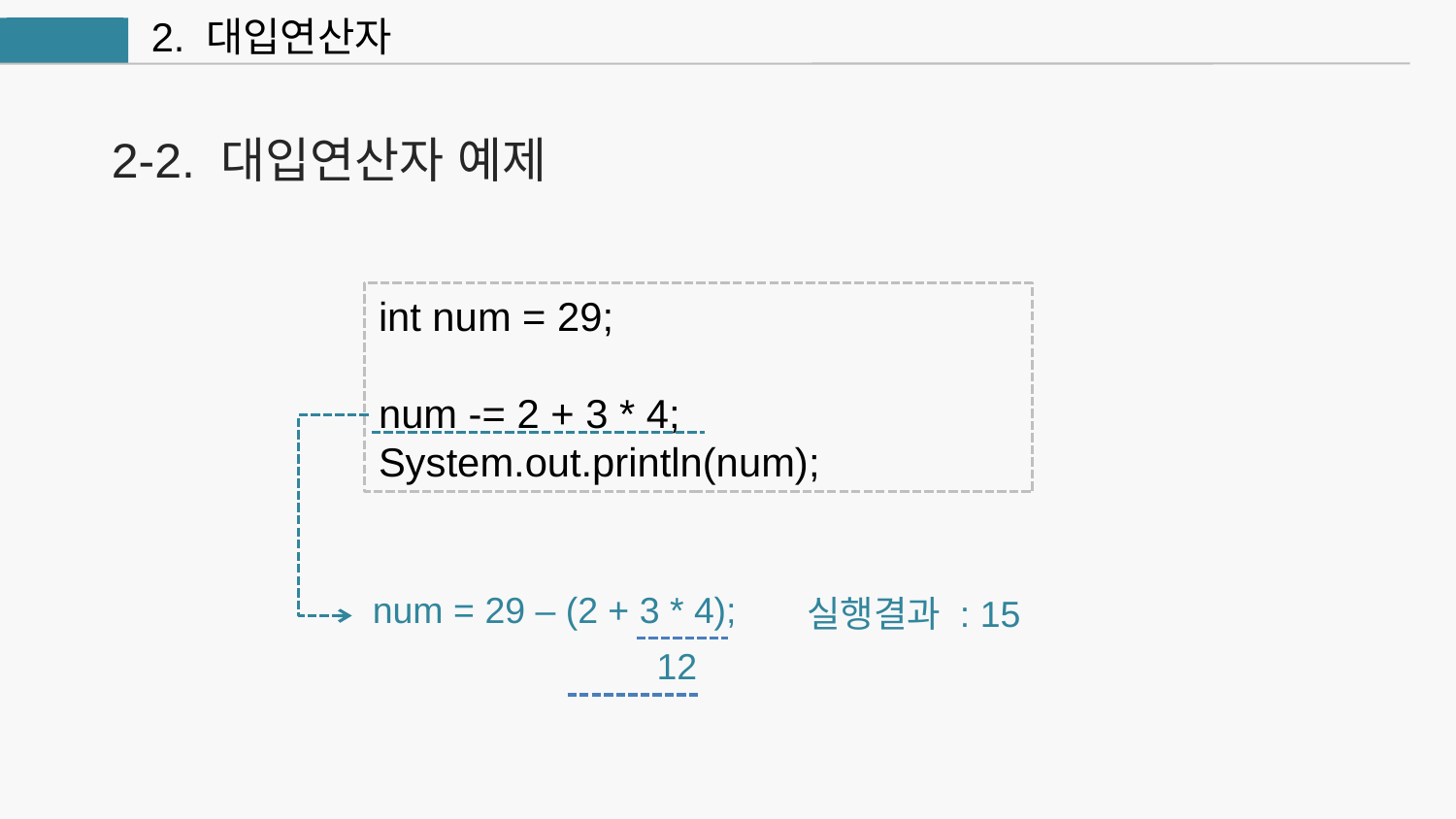

2. 대입연산자

연산자
2-2. 대입연산자 예제
int num = 29;

num -= 2 + 3 * 4;
System.out.println(num);

num = 29 – (2 + 3 * 4);
실행결과 : 15
12